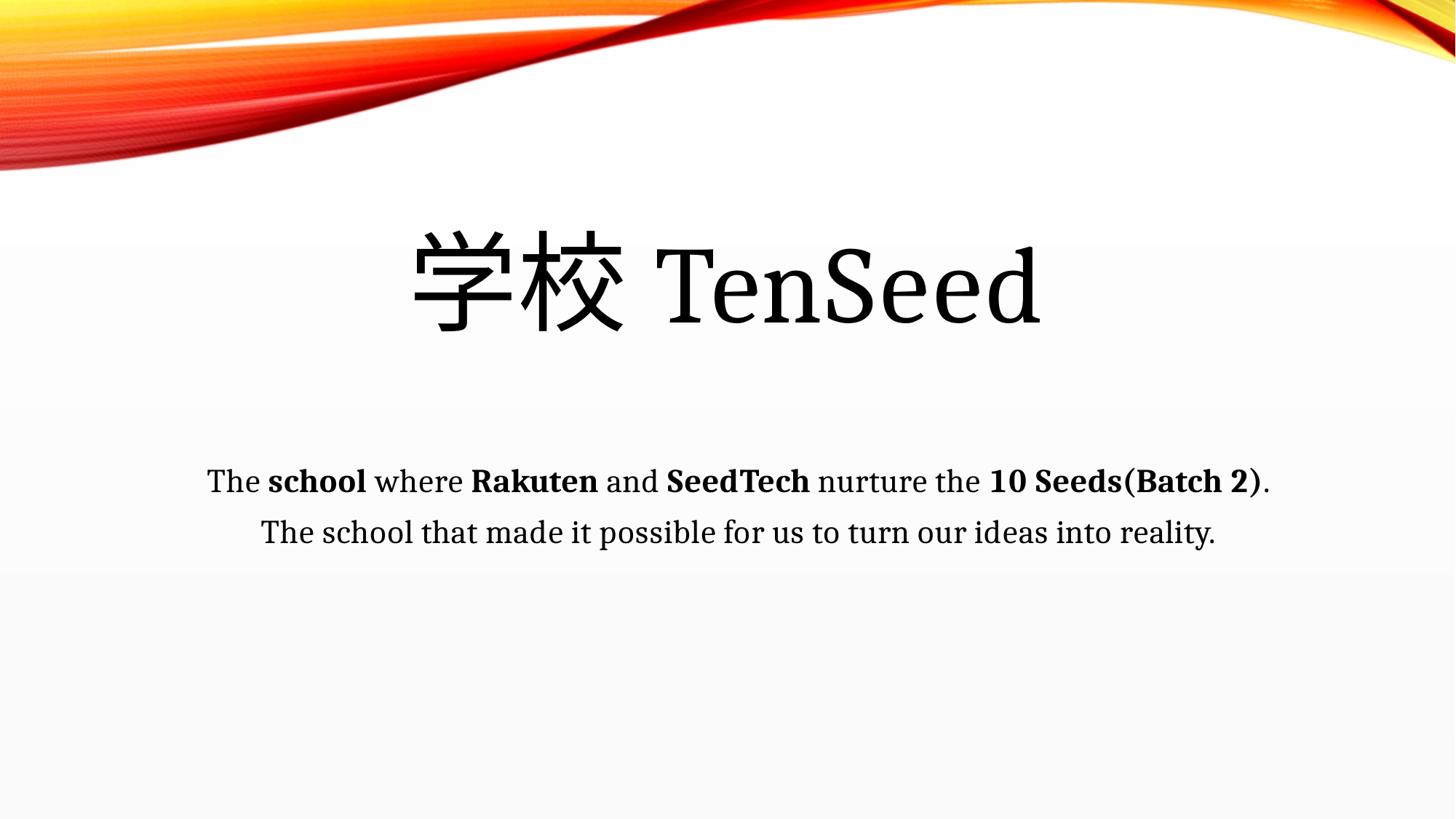

学校TenSeed

The school where Rakuten and SeedTech nurture the 10 Seeds(Batch 2).
The school that made it possible for us to turn our ideas into reality.